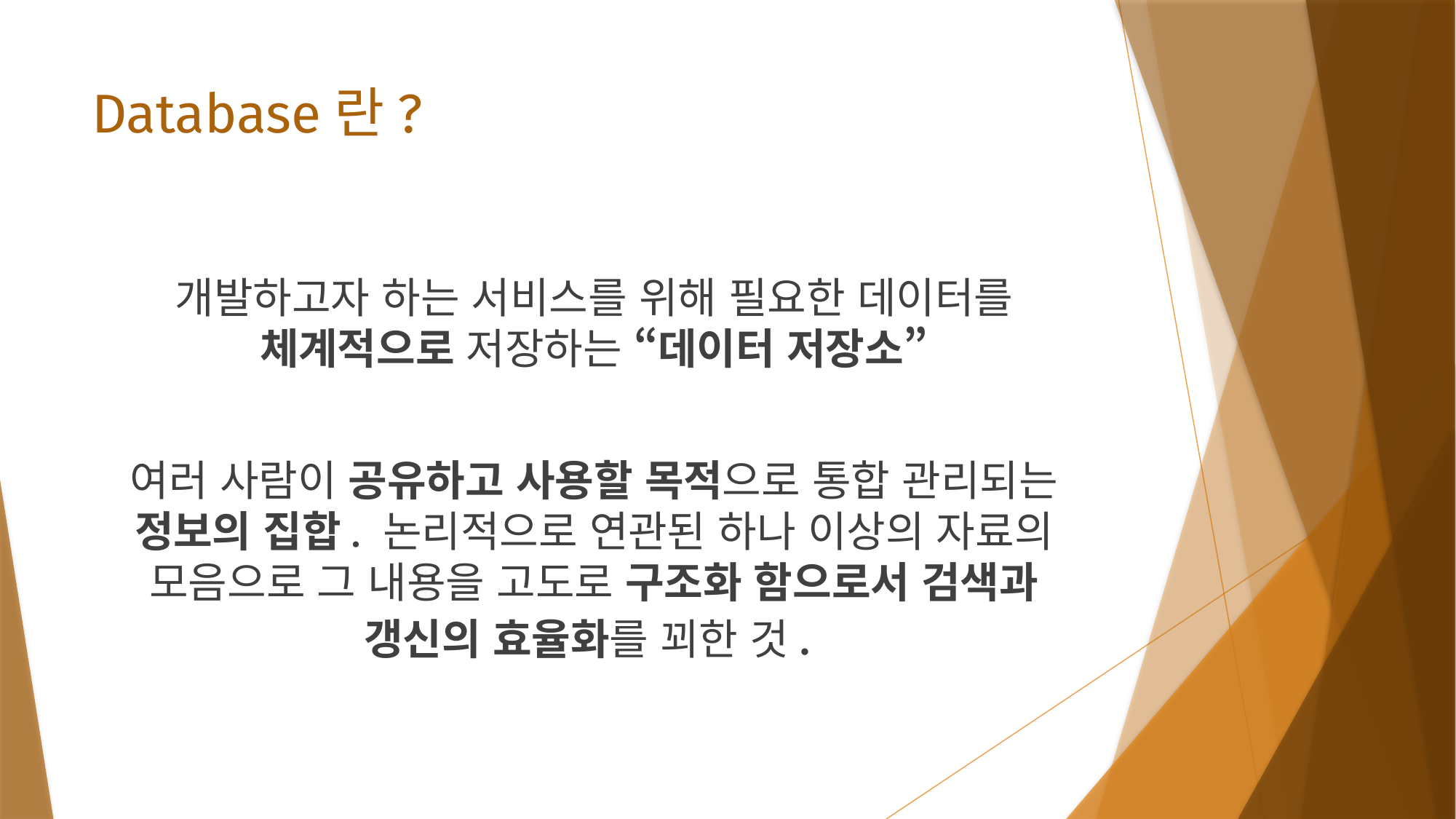

# Database란?
개발하고자 하는 서비스를 위해 필요한 데이터를 체계적으로 저장하는 “데이터 저장소”

여러 사람이 공유하고 사용할 목적으로 통합 관리되는 정보의 집합. 논리적으로 연관된 하나 이상의 자료의 모음으로 그 내용을 고도로 구조화 함으로서 검색과 갱신의 효율화를 꾀한 것.